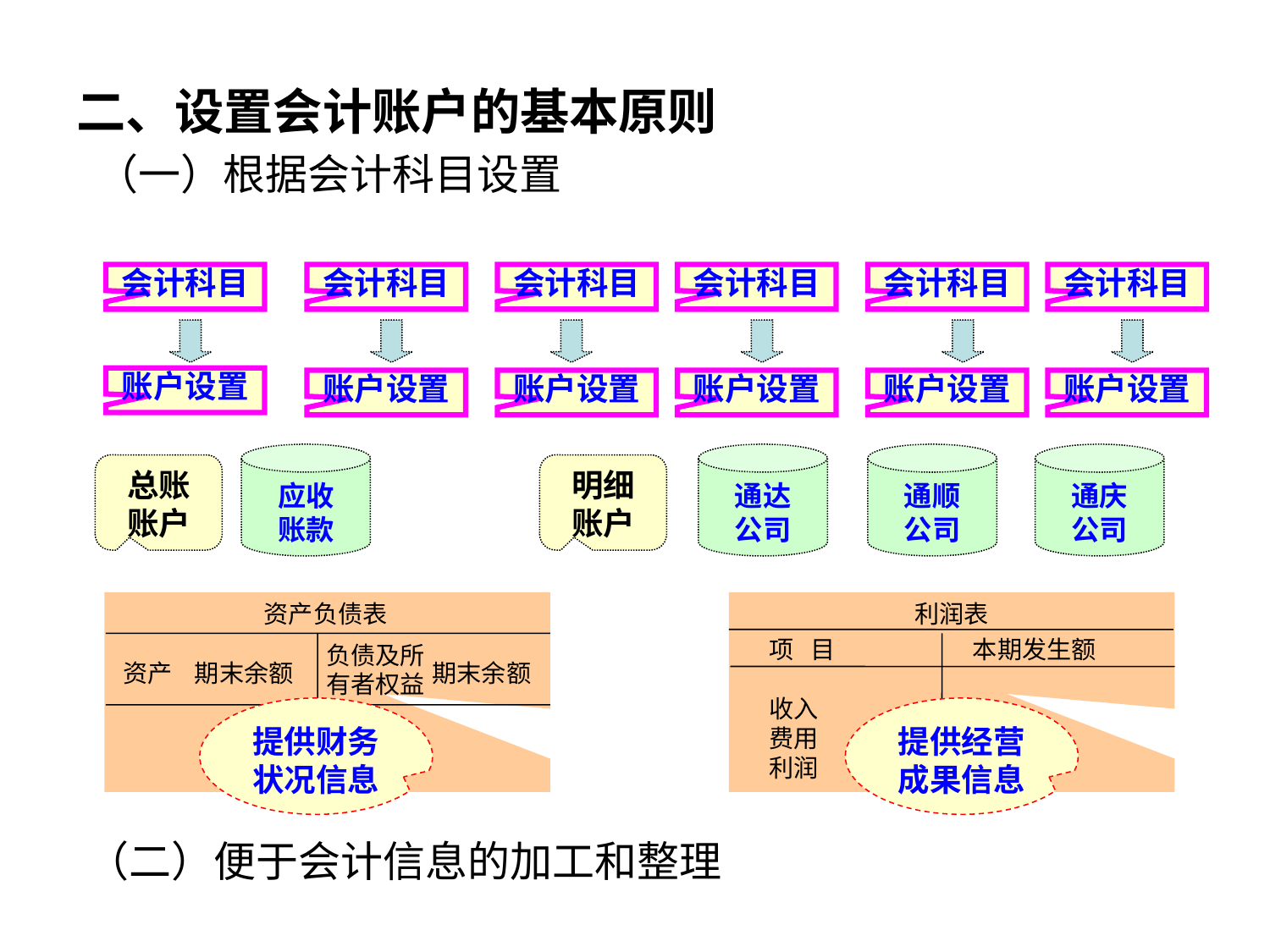

二、设置会计账户的基本原则
 （一）根据会计科目设置
会计科目
会计科目
会计科目
会计科目
会计科目
会计科目

账户设置
账户设置
账户设置
账户设置
账户设置
账户设置
应收
账款
通达
公司
通顺
公司
通庆
公司
总账账户
明细账户
资产负债表

资产    期末余额    	          期末余额

负债及所有者权益

利润表
    项   目                         本期发生额

    收入
    费用
    利润

提供财务状况信息
提供经营成果信息
（二）便于会计信息的加工和整理

13